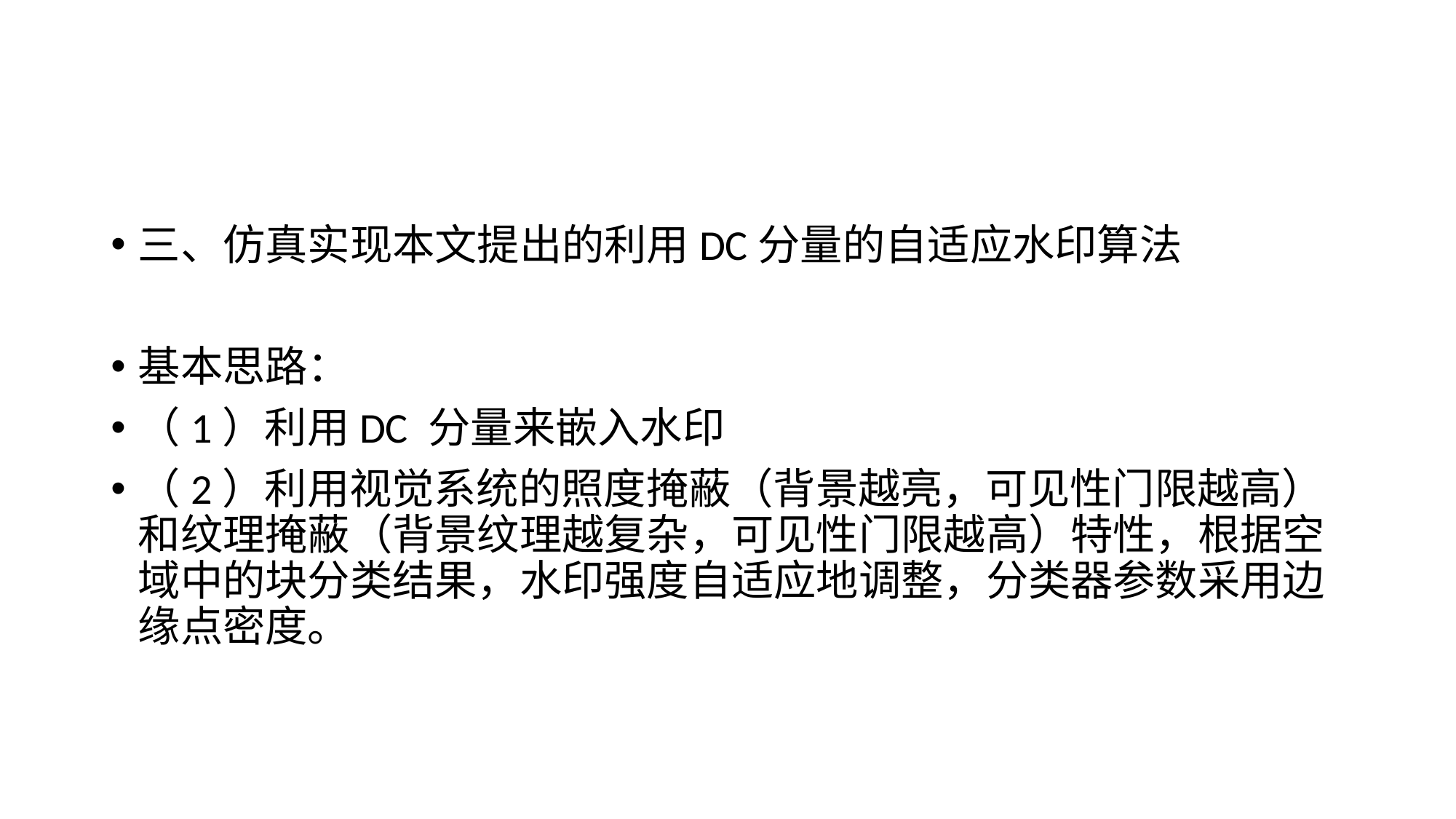

#
三、仿真实现本文提出的利用DC分量的自适应水印算法

基本思路：
（1）利用DC 分量来嵌入水印
（2）利用视觉系统的照度掩蔽（背景越亮，可见性门限越高）和纹理掩蔽（背景纹理越复杂，可见性门限越高）特性，根据空域中的块分类结果，水印强度自适应地调整，分类器参数采用边缘点密度。